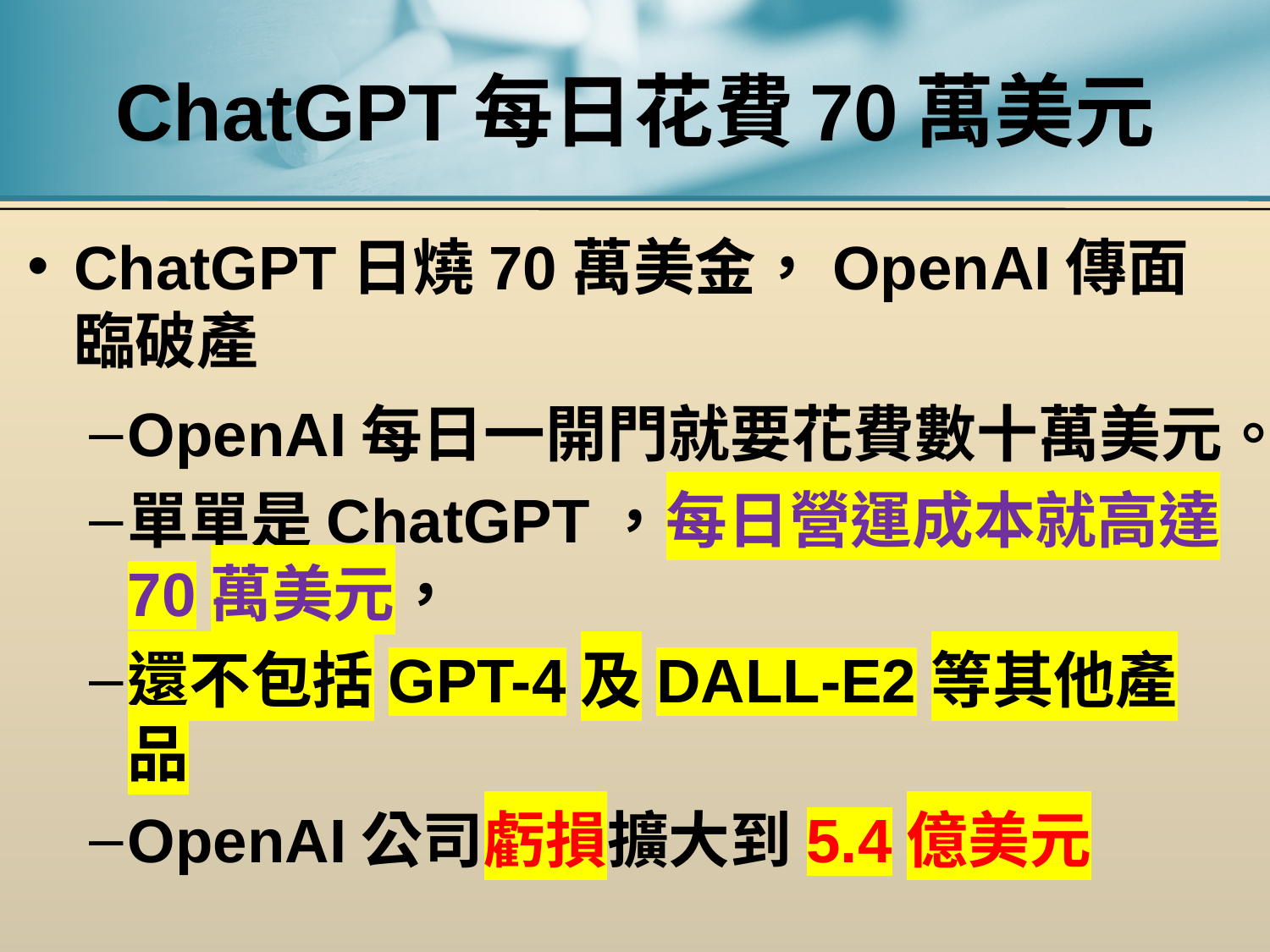

# ChatGPT每日花費70萬美元
ChatGPT日燒70萬美金，OpenAI傳面臨破產
OpenAI每日一開門就要花費數十萬美元。
單單是ChatGPT，每日營運成本就高達70萬美元，
還不包括GPT-4及DALL-E2等其他產品
OpenAI公司虧損擴大到5.4億美元